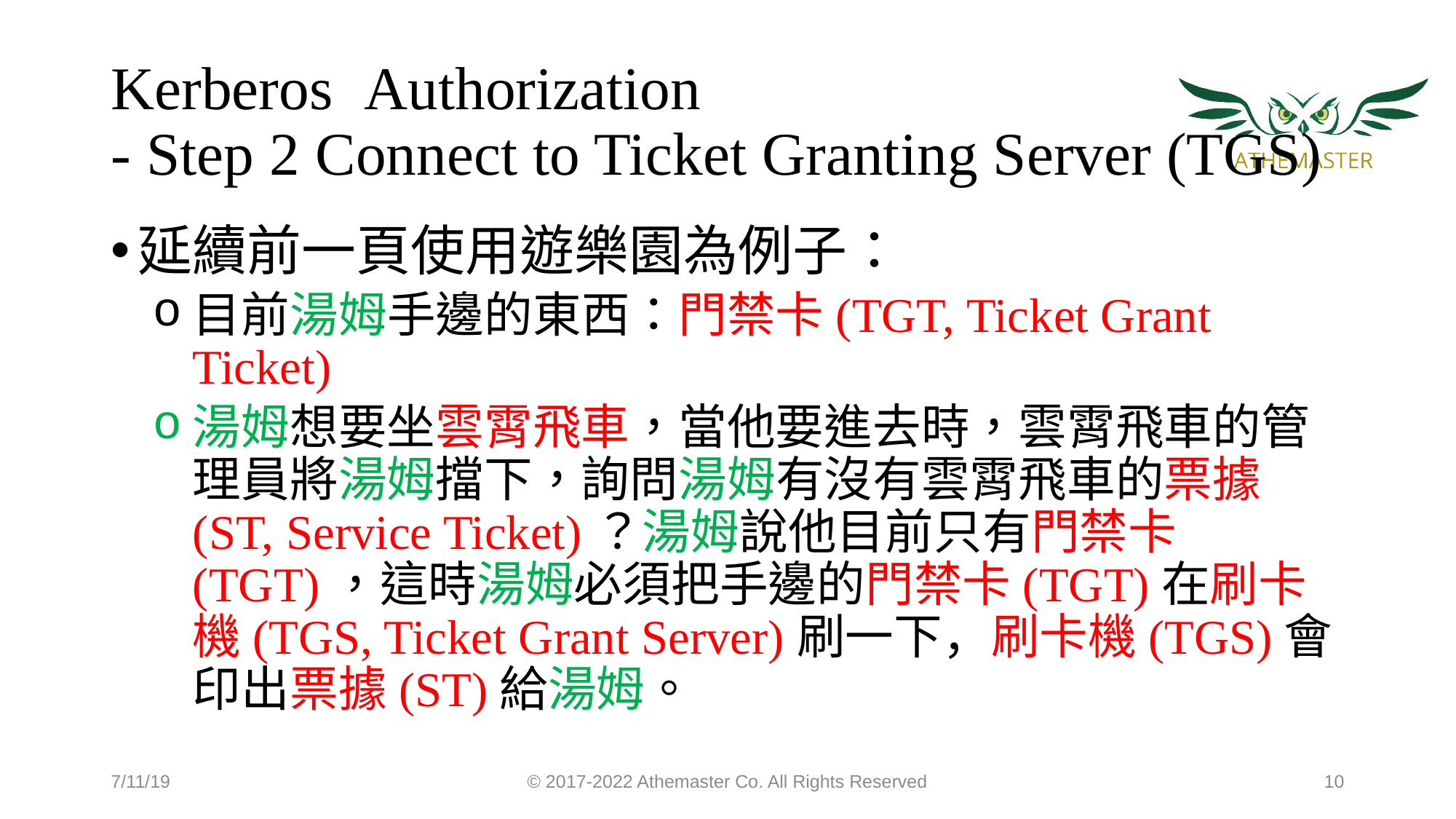

# Kerberos  Authorization - Step 2 Connect to Ticket Granting Server (TGS)
延續前一頁使用遊樂園為例子：
目前湯姆手邊的東西：門禁卡(TGT, Ticket Grant Ticket)
湯姆想要坐雲霄飛車，當他要進去時，雲霄飛車的管理員將湯姆擋下，詢問湯姆有沒有雲霄飛車的票據(ST, Service Ticket)？湯姆說他目前只有門禁卡(TGT)，這時湯姆必須把手邊的門禁卡(TGT)在刷卡機(TGS, Ticket Grant Server)刷一下，刷卡機(TGS)會印出票據(ST)給湯姆。

7/11/19
© 2017-2022 Athemaster Co. All Rights Reserved
10